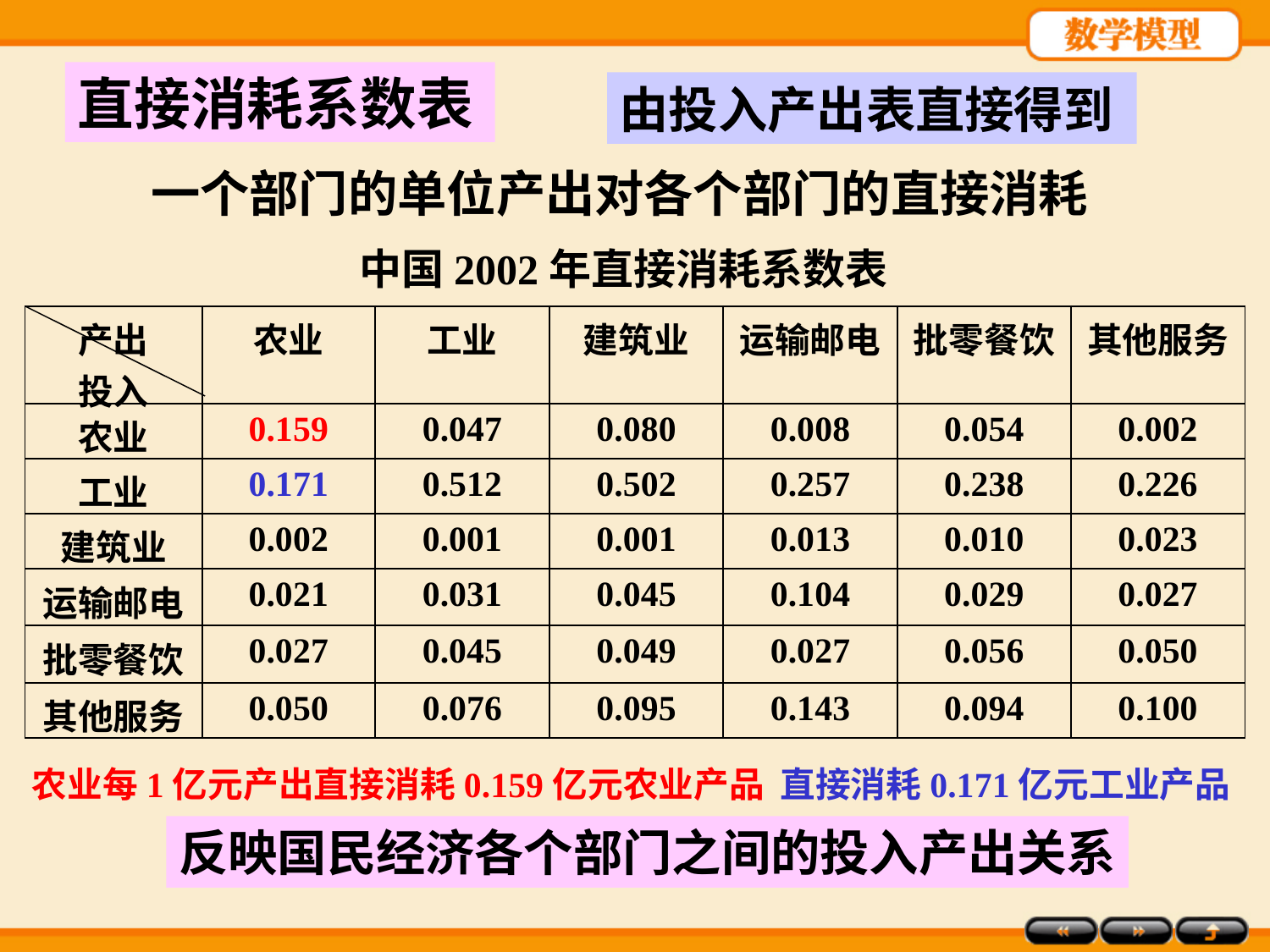

直接消耗系数表
由投入产出表直接得到
一个部门的单位产出对各个部门的直接消耗
中国2002年直接消耗系数表
| 产出 投入 | 农业 | 工业 | 建筑业 | 运输邮电 | 批零餐饮 | 其他服务 |
| --- | --- | --- | --- | --- | --- | --- |
| 农业 | 0.159 | 0.047 | 0.080 | 0.008 | 0.054 | 0.002 |
| 工业 | 0.171 | 0.512 | 0.502 | 0.257 | 0.238 | 0.226 |
| 建筑业 | 0.002 | 0.001 | 0.001 | 0.013 | 0.010 | 0.023 |
| 运输邮电 | 0.021 | 0.031 | 0.045 | 0.104 | 0.029 | 0.027 |
| 批零餐饮 | 0.027 | 0.045 | 0.049 | 0.027 | 0.056 | 0.050 |
| 其他服务 | 0.050 | 0.076 | 0.095 | 0.143 | 0.094 | 0.100 |

农业每1亿元产出直接消耗0.159亿元农业产品
直接消耗0.171亿元工业产品
反映国民经济各个部门之间的投入产出关系